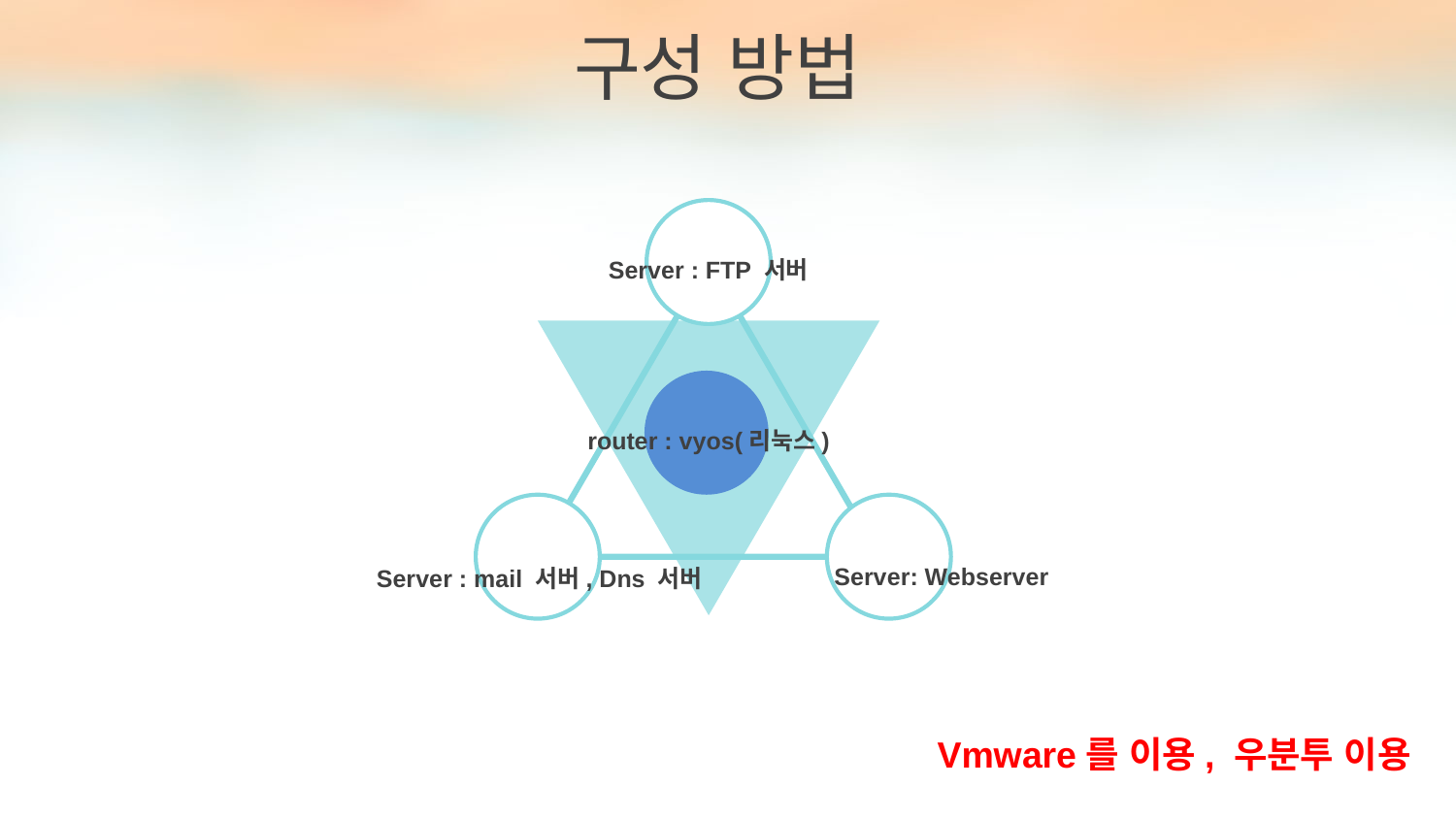

구성 방법

Server : FTP 서버

router : vyos(리눅스)

Server: Webserver
Server : mail 서버, Dns 서버
Vmware를 이용, 우분투 이용